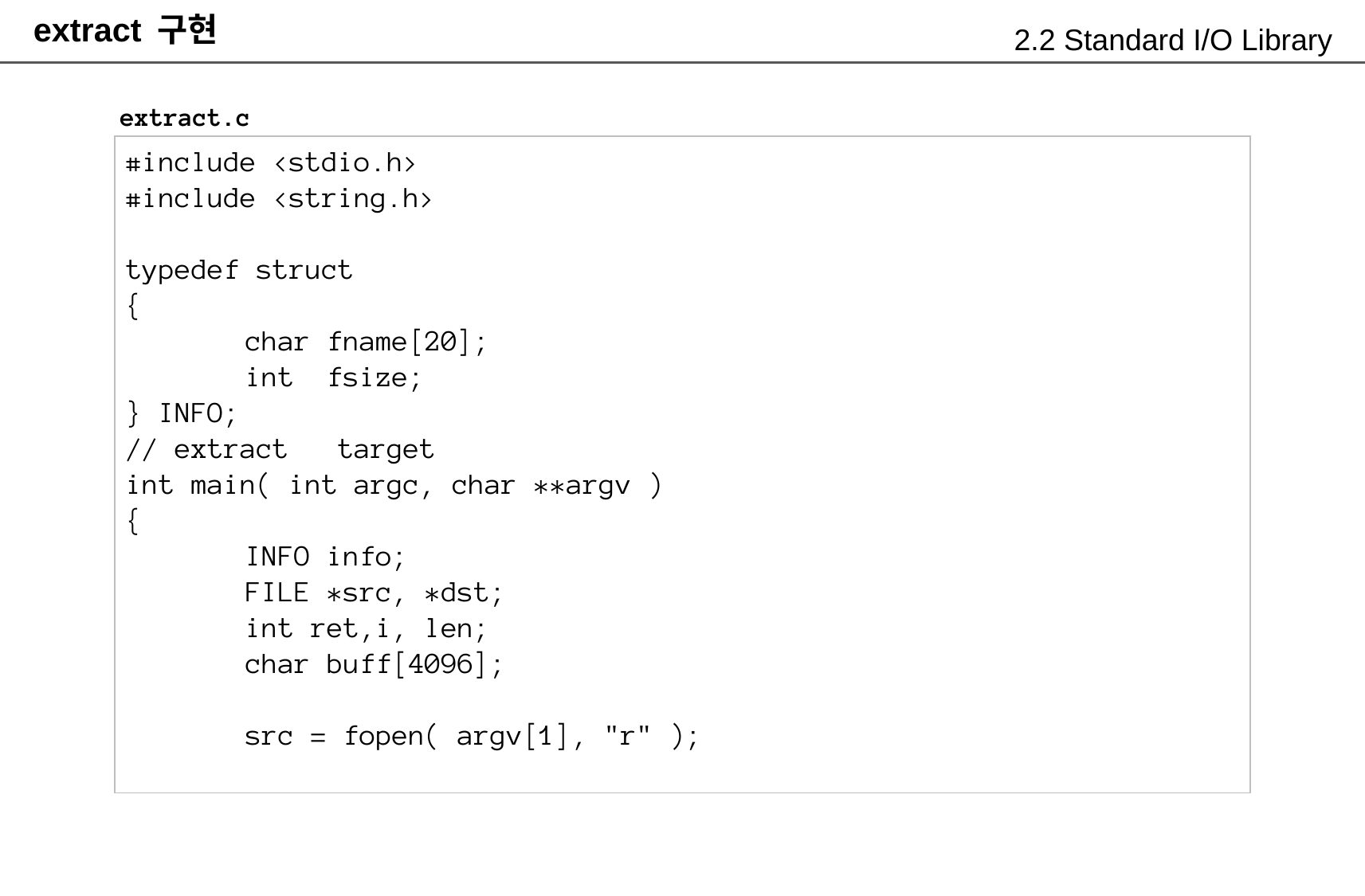

# extract 구현
2.2 Standard I/O Library
extract.c
#include <stdio.h>
#include <string.h>

typedef struct
{
	char fname[20];
	int  fsize;
} INFO;
// extract   target
int main( int argc, char **argv )
{
	INFO info;
	FILE *src, *dst;
	int ret,i, len;
	char buff[4096];

	src = fopen( argv[1], "r" );